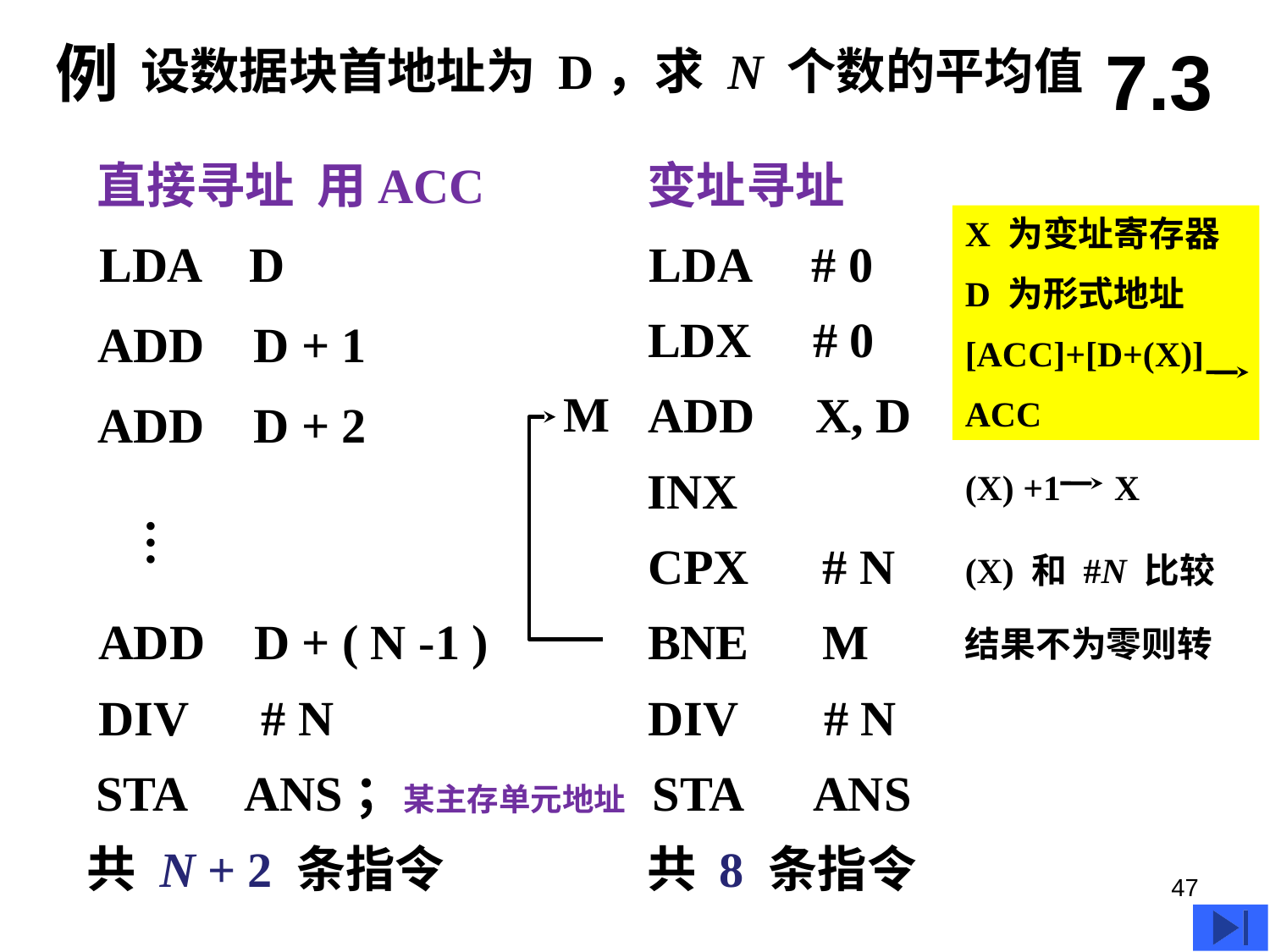

7.3
例
设数据块首地址为 D，求 N 个数的平均值
直接寻址  用ACC
变址寻址
X 为变址寄存器
D 为形式地址
[ACC]+[D+(X)]
ACC
LDA    D
LDA     # 0
LDX     # 0
ADD    D + 1

M
ADD     X, D
ADD    D + 2

INX
(X) +1      X

…
CPX      # N
(X) 和 #N 比较
ADD    D + ( N -1 )
BNE      M
结果不为零则转
DIV      # N
DIV       # N
STA     ANS；某主存单元地址
STA      ANS
共 N + 2 条指令
共 8 条指令
47